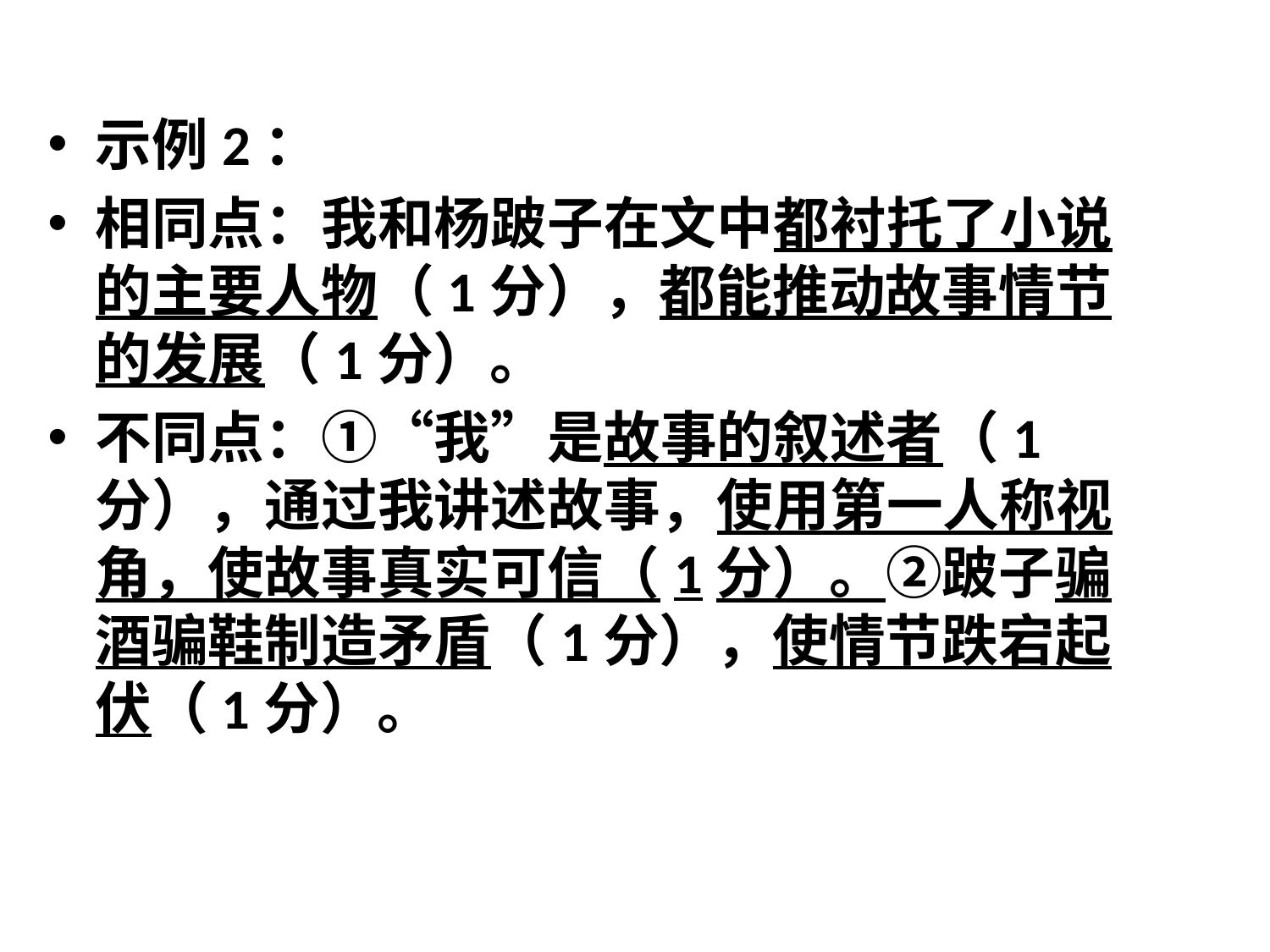

示例2：
相同点：我和杨跛子在文中都衬托了小说的主要人物（1分），都能推动故事情节的发展（1分）。
不同点：①“我”是故事的叙述者（1分），通过我讲述故事，使用第一人称视角，使故事真实可信（1分）。②跛子骗酒骗鞋制造矛盾（1分），使情节跌宕起伏（1分）。